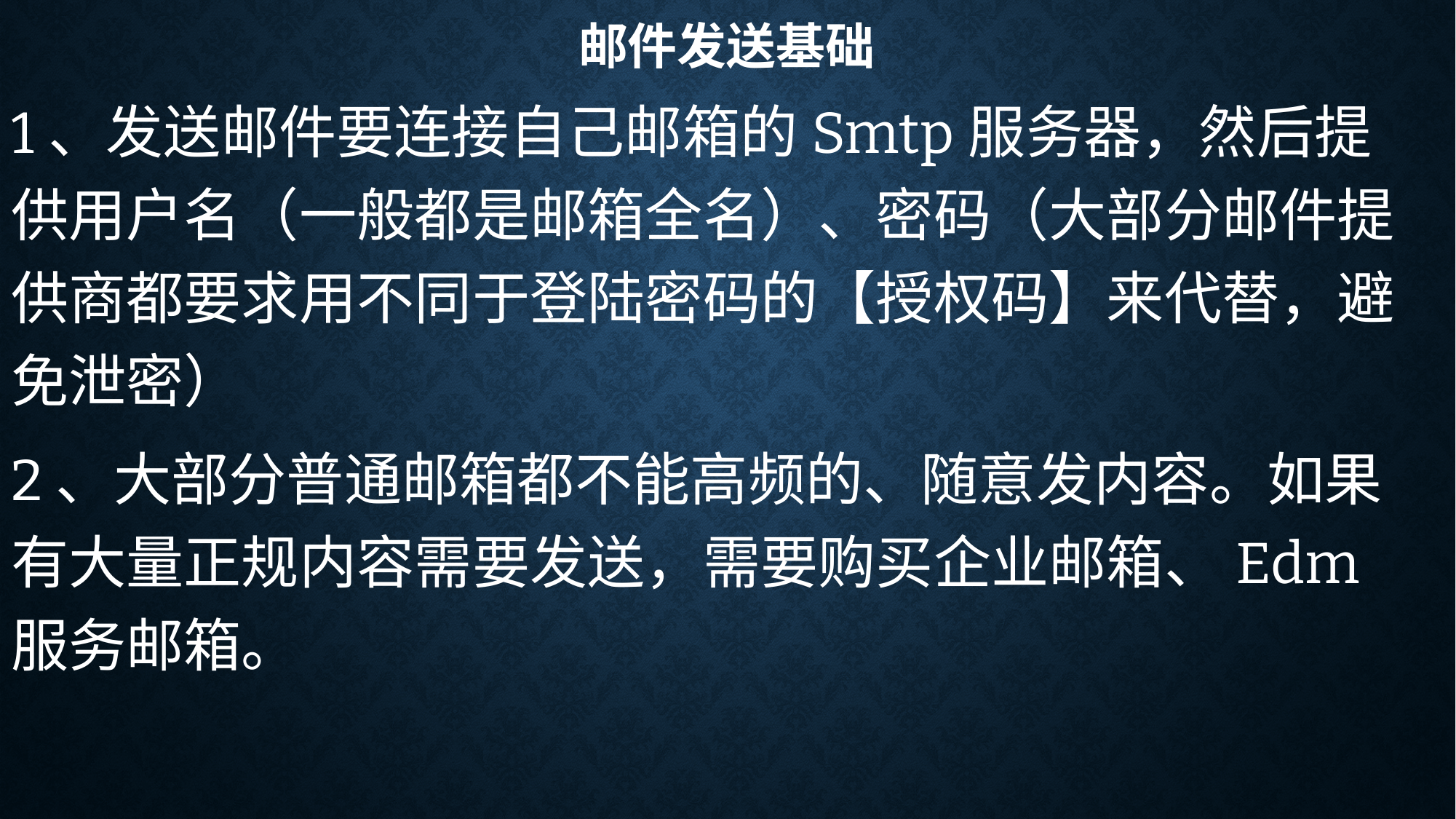

# 邮件发送基础
1、发送邮件要连接自己邮箱的Smtp服务器，然后提供用户名（一般都是邮箱全名）、密码（大部分邮件提供商都要求用不同于登陆密码的【授权码】来代替，避免泄密）
2、大部分普通邮箱都不能高频的、随意发内容。如果有大量正规内容需要发送，需要购买企业邮箱、Edm服务邮箱。